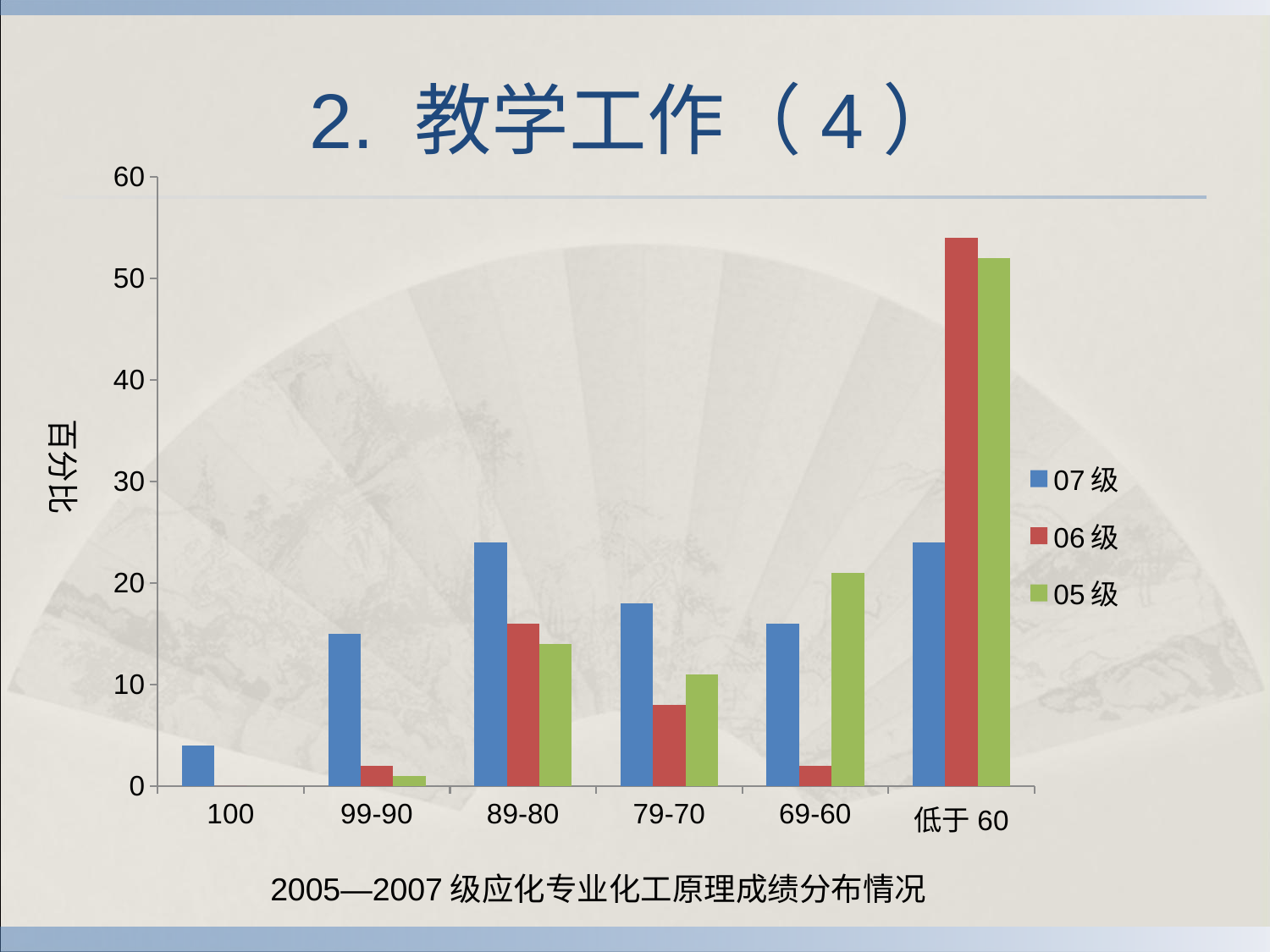

# 2. 教学工作（4）

### Chart

| Category | 07级 | 06级 | 05级 |
|---|---|---|---|
| 100 | 4.0 | 0.0 | 0.0 |
| 99-90 | 15.0 | 2.0 | 1.0 |
| 89-80 | 24.0 | 16.0 | 14.0 |
| 79-70 | 18.0 | 8.0 | 11.0 |
| 69-60 | 16.0 | 2.0 | 21.0 |
| 低于60 | 24.0 | 54.0 | 52.0 |
百分比
2005—2007级应化专业化工原理成绩分布情况